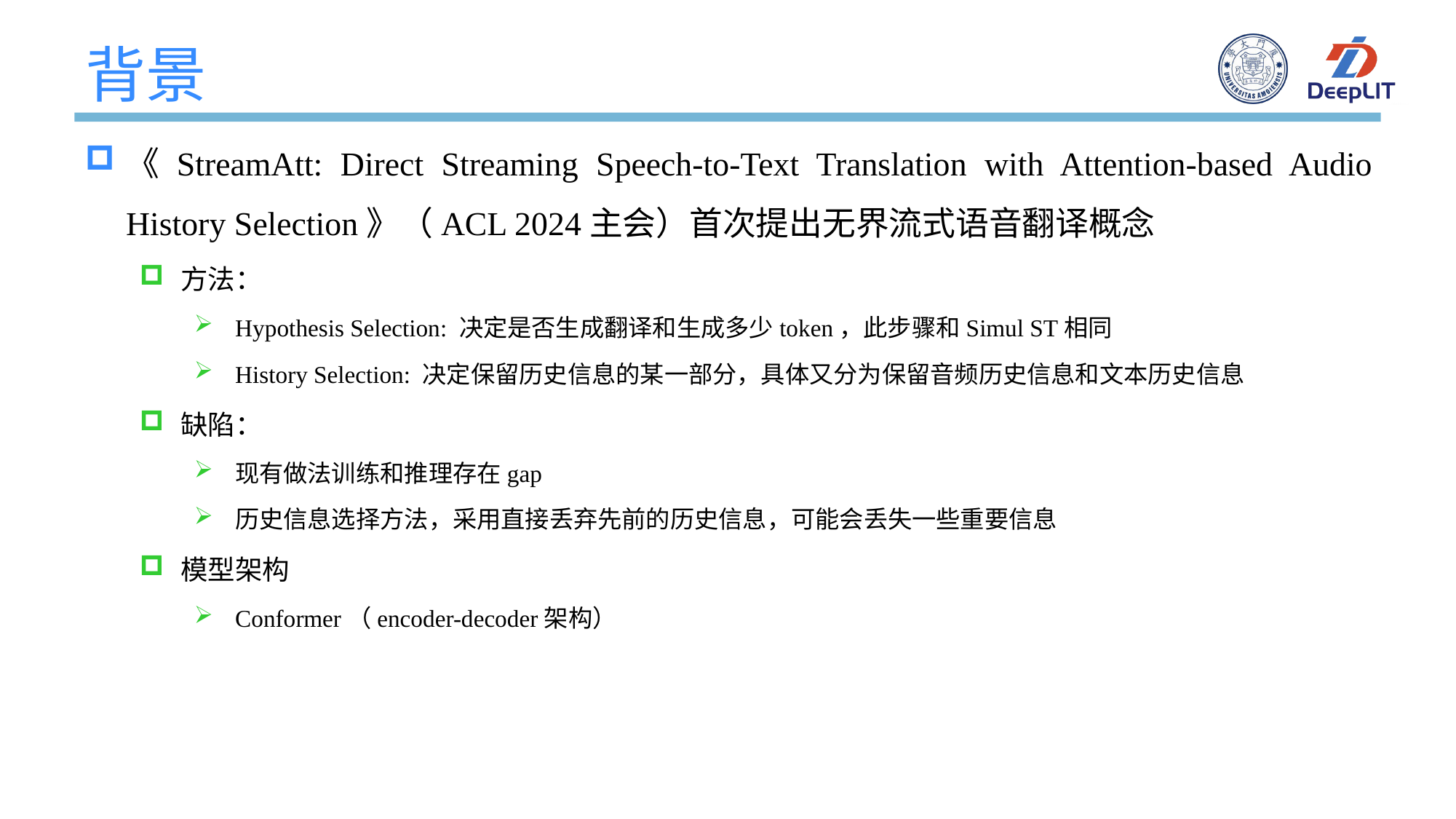

# 背景
《StreamAtt: Direct Streaming Speech-to-Text Translation with Attention-based Audio History Selection》（ACL 2024主会）首次提出无界流式语音翻译概念
方法：
Hypothesis Selection: 决定是否生成翻译和生成多少token，此步骤和Simul ST相同
History Selection: 决定保留历史信息的某一部分，具体又分为保留音频历史信息和文本历史信息
缺陷：
现有做法训练和推理存在gap
历史信息选择方法，采用直接丢弃先前的历史信息，可能会丢失一些重要信息
模型架构
Conformer（encoder-decoder架构）